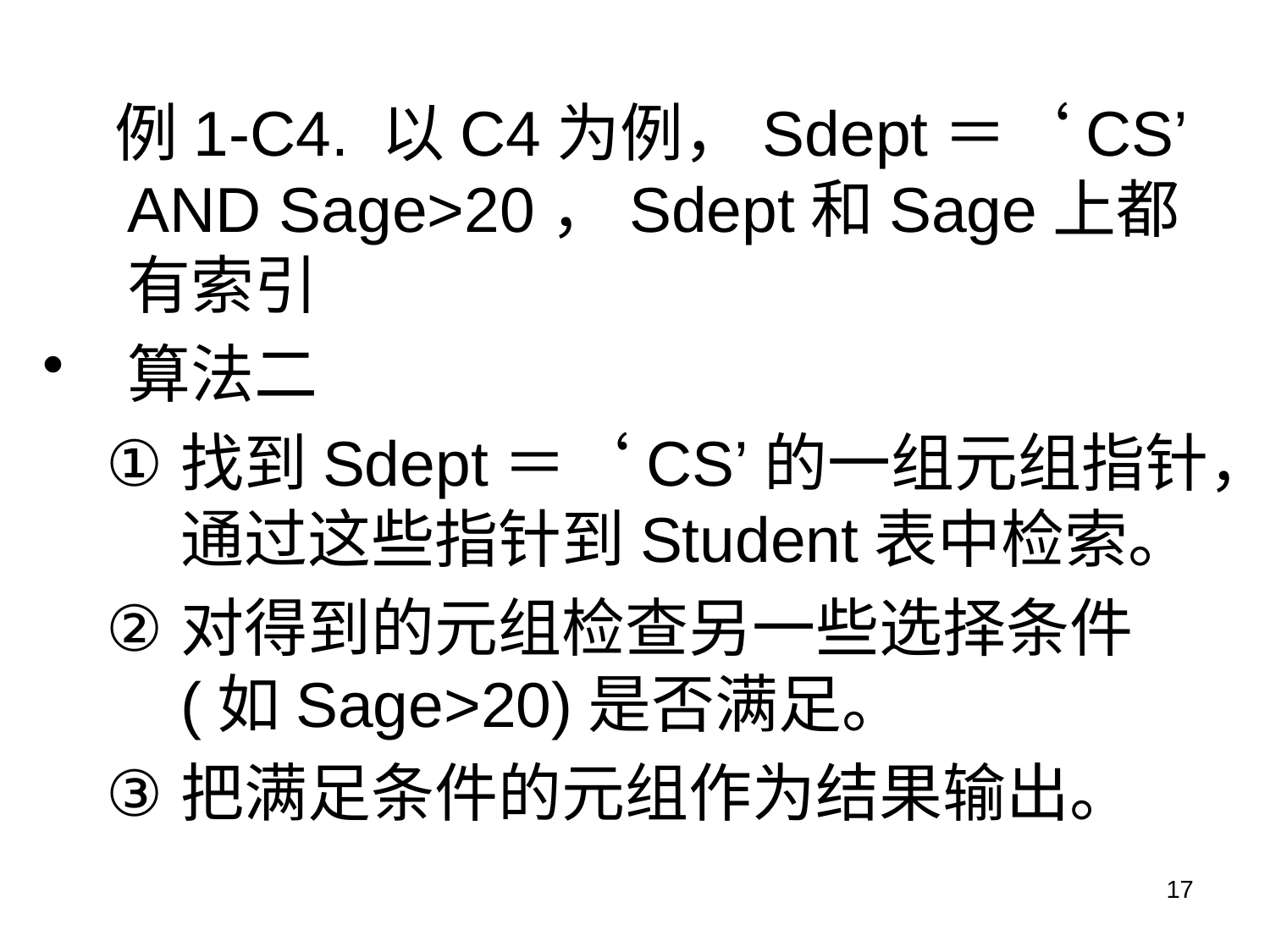

例1-C4. 以C4为例，Sdept＝‘CS’ AND Sage>20，Sdept和Sage上都有索引
算法二
找到Sdept＝‘CS’的一组元组指针，通过这些指针到Student表中检索。
对得到的元组检查另一些选择条件
(如Sage>20)是否满足。
把满足条件的元组作为结果输出。
17